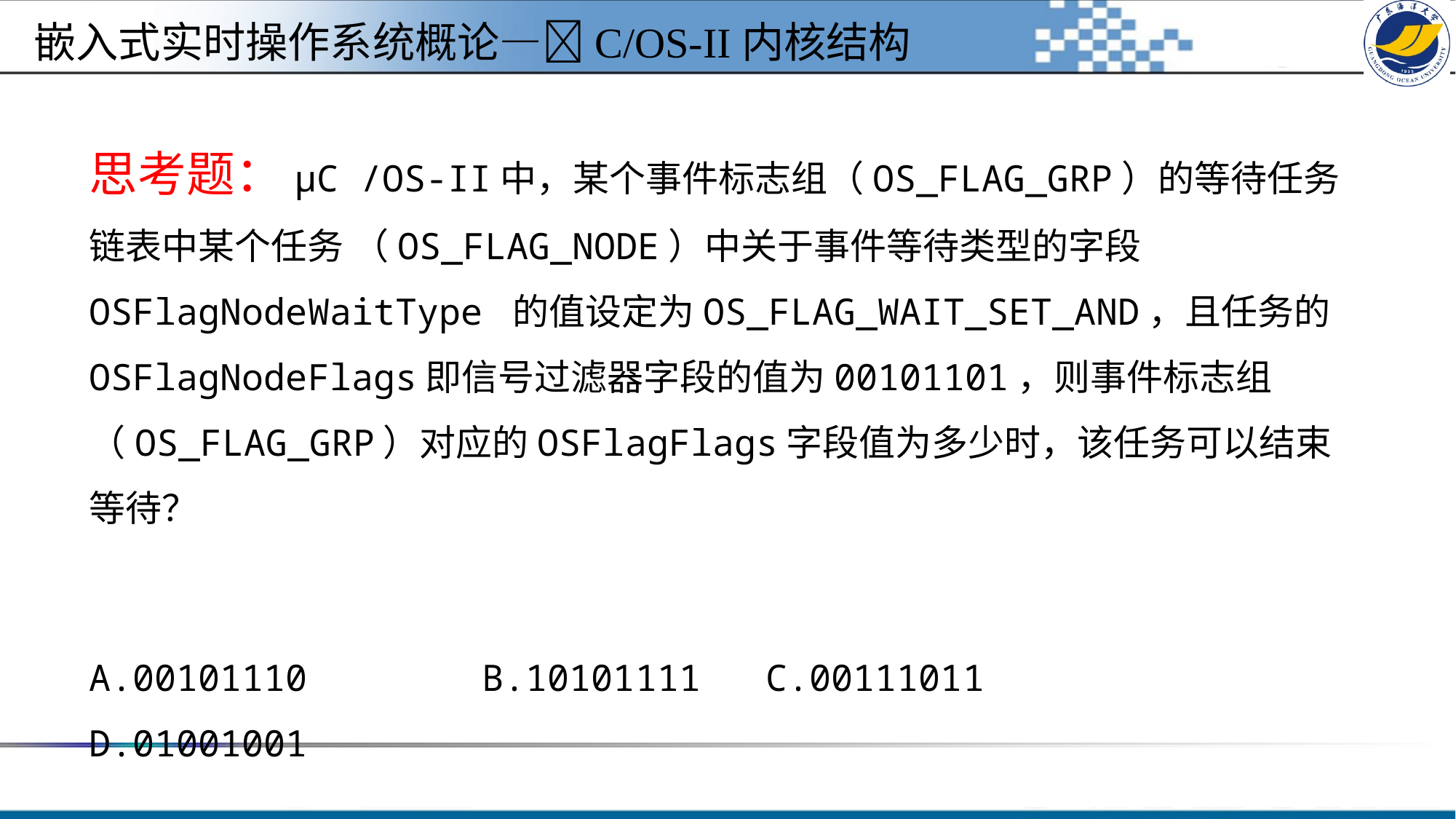

#
嵌入式实时操作系统概论—μC/OS-II内核结构
思考题：μC /OS-II中，某个事件标志组（OS_FLAG_GRP）的等待任务链表中某个任务 （OS_FLAG_NODE）中关于事件等待类型的字段OSFlagNodeWaitType 的值设定为OS_FLAG_WAIT_SET_AND，且任务的OSFlagNodeFlags即信号过滤器字段的值为00101101，则事件标志组（OS_FLAG_GRP）对应的OSFlagFlags字段值为多少时，该任务可以结束等待？

A.00101110	   B.10101111	 C.00111011		D.01001001

83